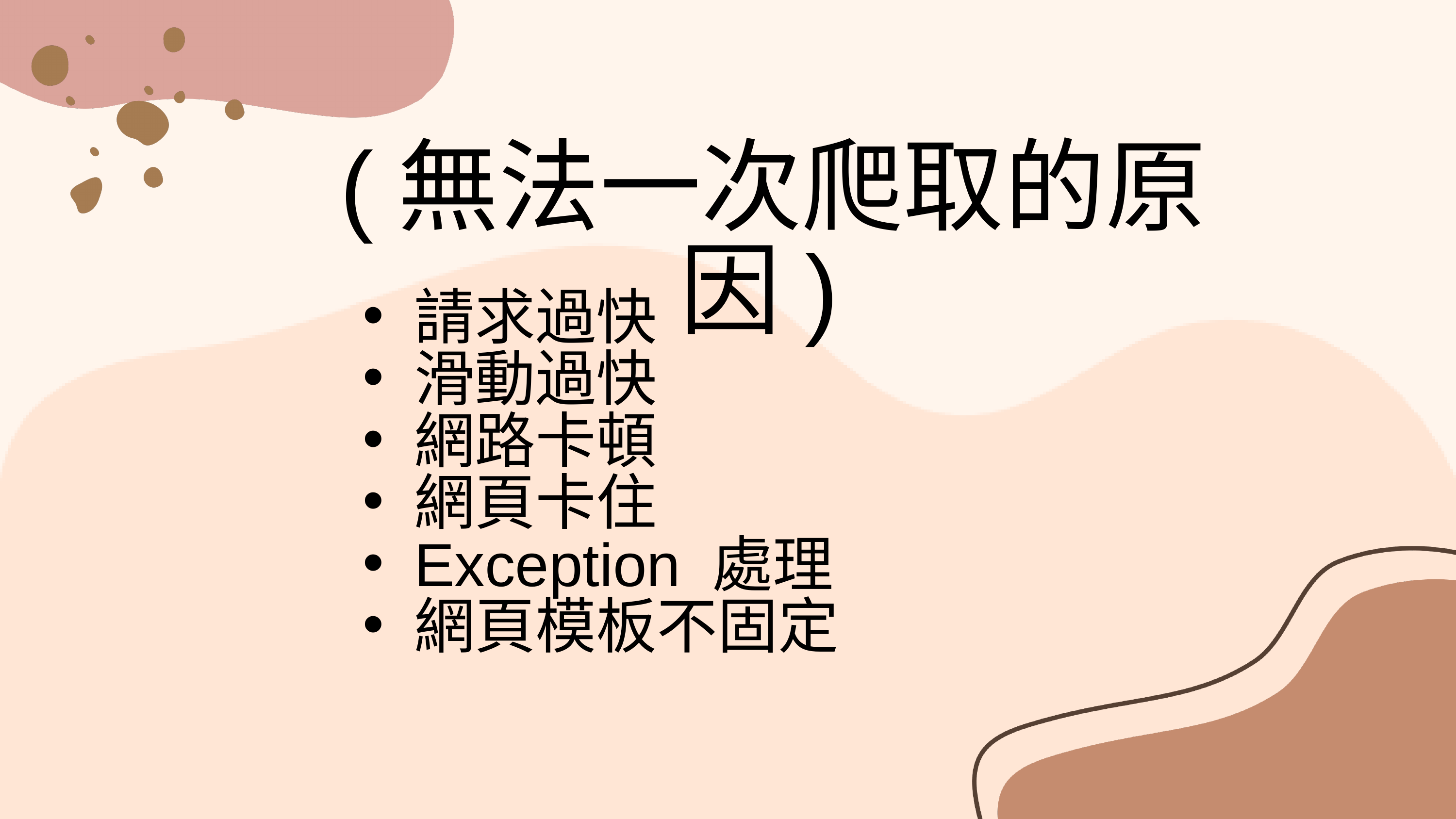

(無法一次爬取的原因)

請求過快
滑動過快
網路卡頓
網頁卡住
Exception 處理
網頁模板不固定